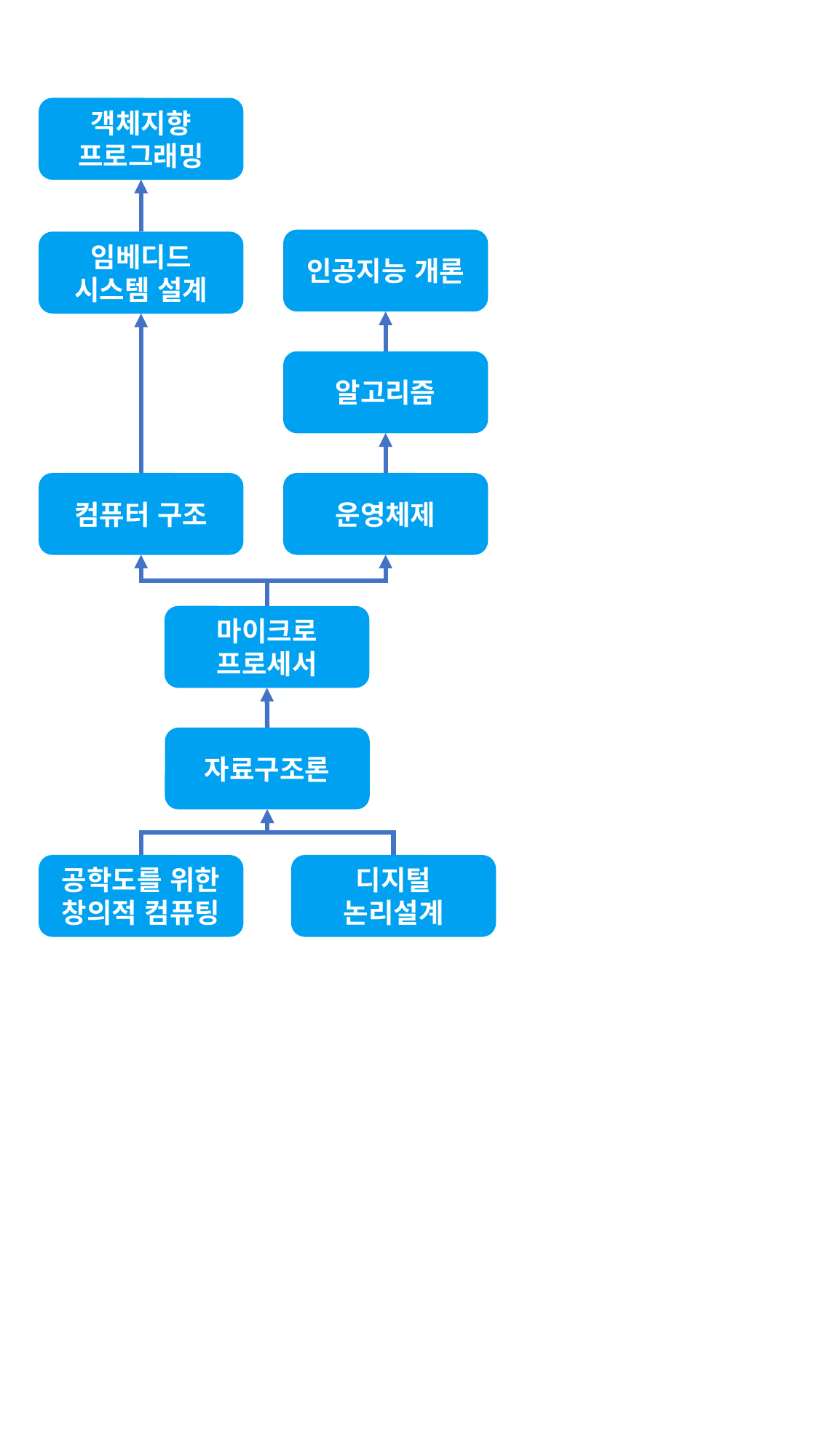

객체지향 프로그래밍
인공지능 개론
임베디드
시스템 설계
알고리즘
컴퓨터 구조
운영체제
마이크로
프로세서
자료구조론
공학도를 위한 창의적 컴퓨팅
디지털 논리설계